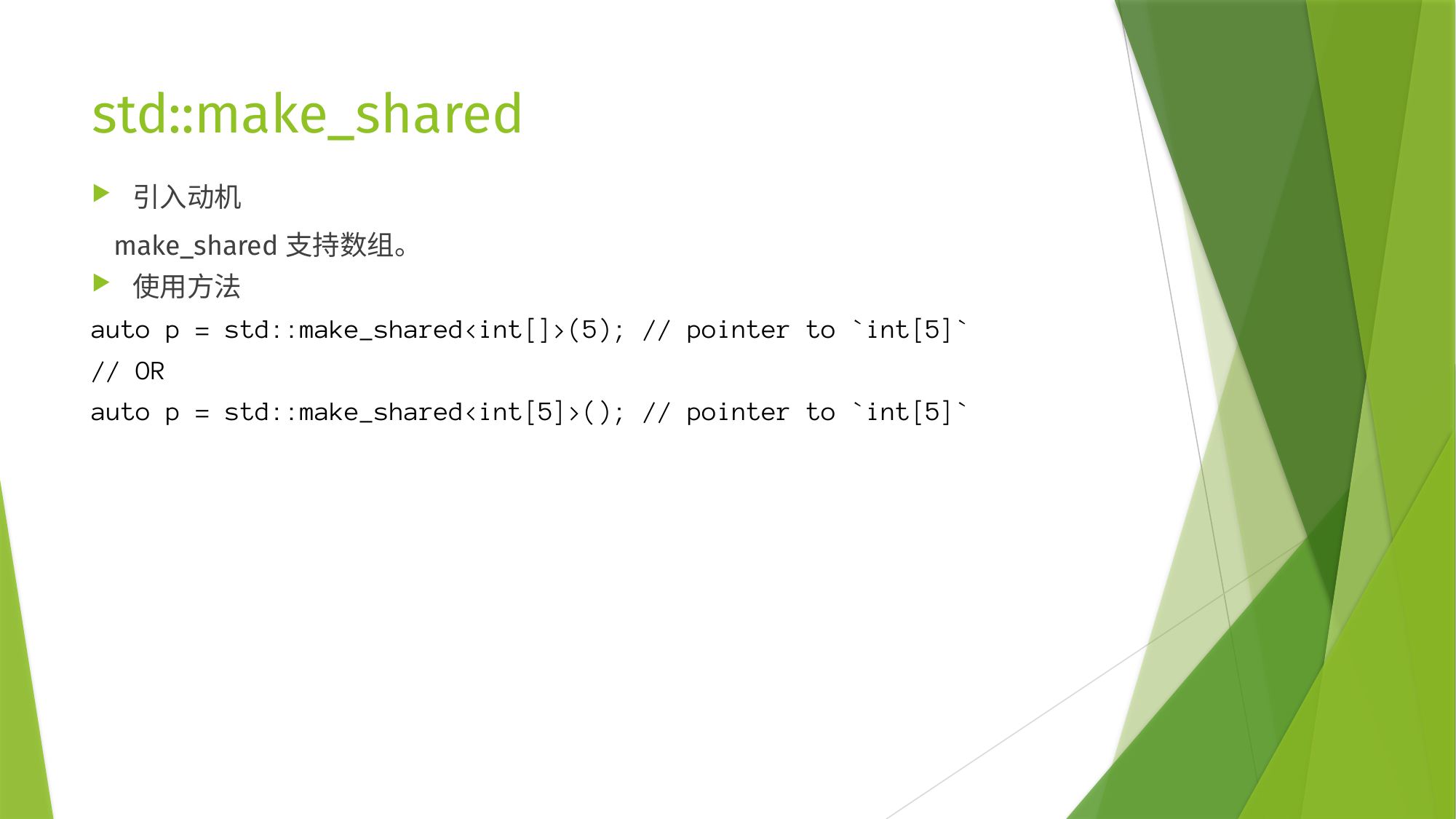

# std::make_shared
引入动机
   make_shared支持数组。
使用方法
auto p = std::make_shared<int[]>(5); // pointer to `int[5]`
// OR
auto p = std::make_shared<int[5]>(); // pointer to `int[5]`